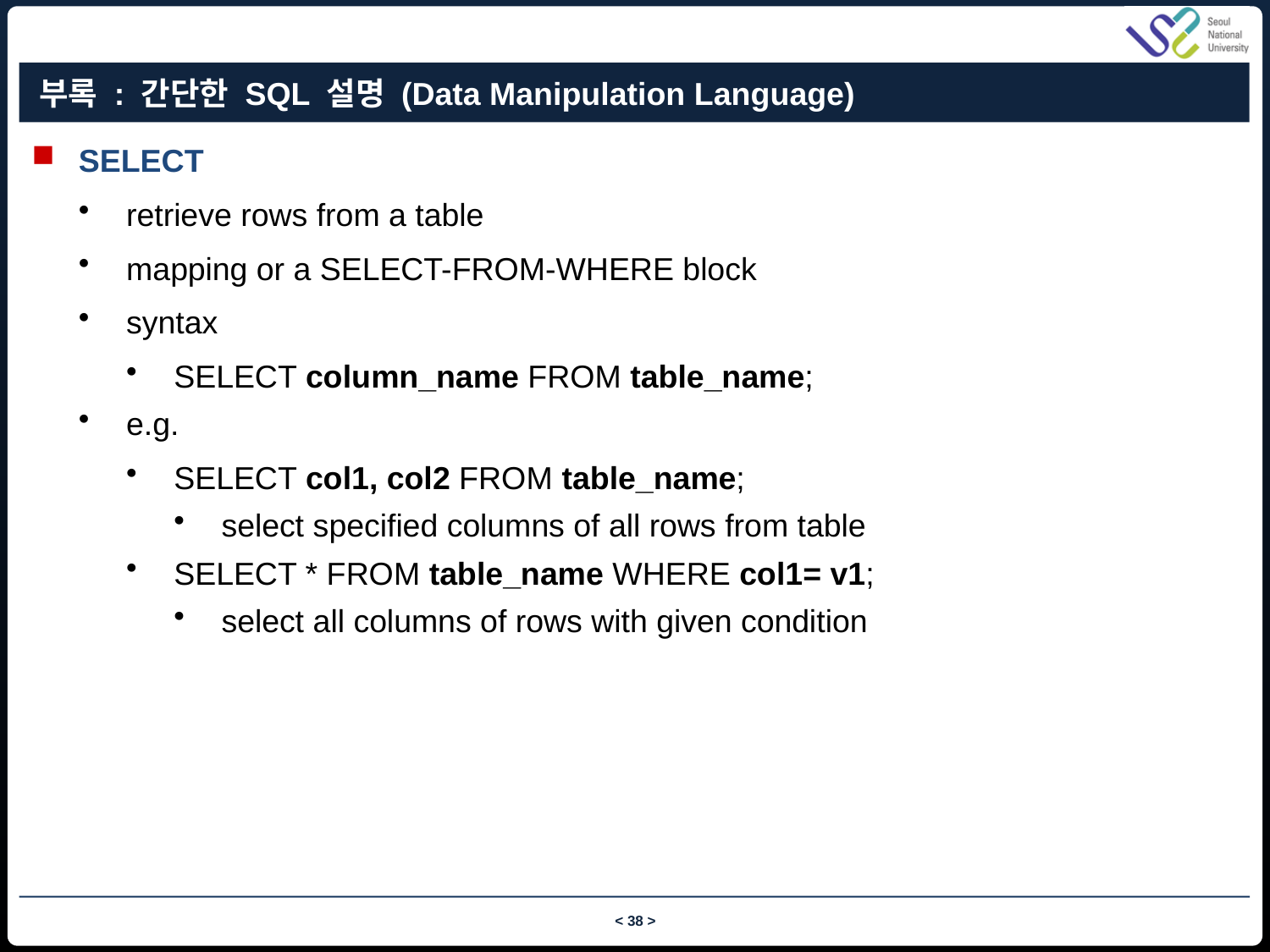

# 부록 : 간단한 SQL 설명 (Data Manipulation Language)
SELECT
retrieve rows from a table
mapping or a SELECT-FROM-WHERE block
syntax
SELECT column_name FROM table_name;
e.g.
SELECT col1, col2 FROM table_name;
select specified columns of all rows from table
SELECT * FROM table_name WHERE col1= v1;
select all columns of rows with given condition